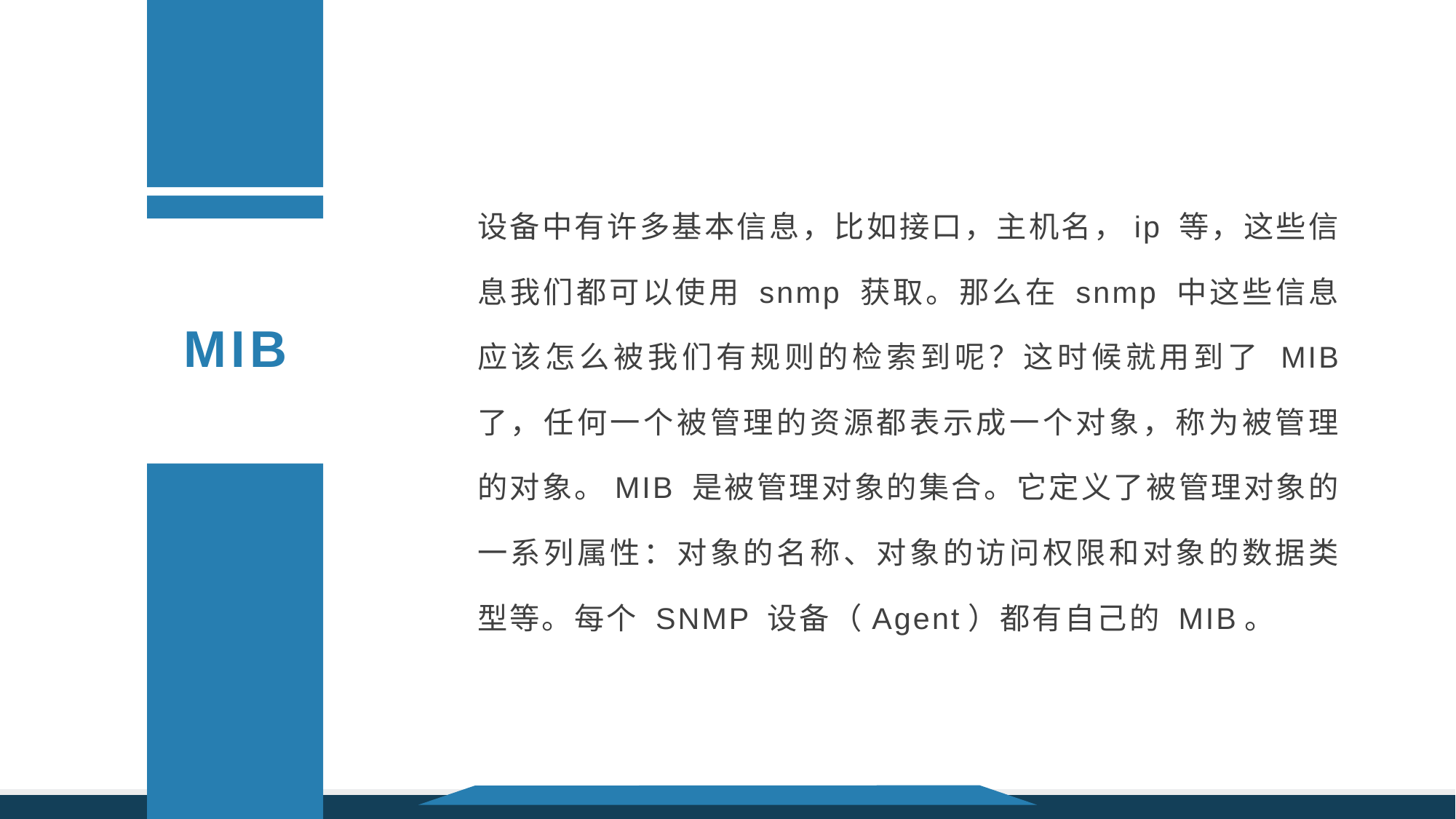

设备中有许多基本信息，比如接口，主机名，ip 等，这些信息我们都可以使用 snmp 获取。那么在 snmp 中这些信息应该怎么被我们有规则的检索到呢？这时候就用到了 MIB 了，任何一个被管理的资源都表示成一个对象，称为被管理的对象。MIB 是被管理对象的集合。它定义了被管理对象的一系列属性：对象的名称、对象的访问权限和对象的数据类型等。每个 SNMP 设备（Agent）都有自己的 MIB。

MIB